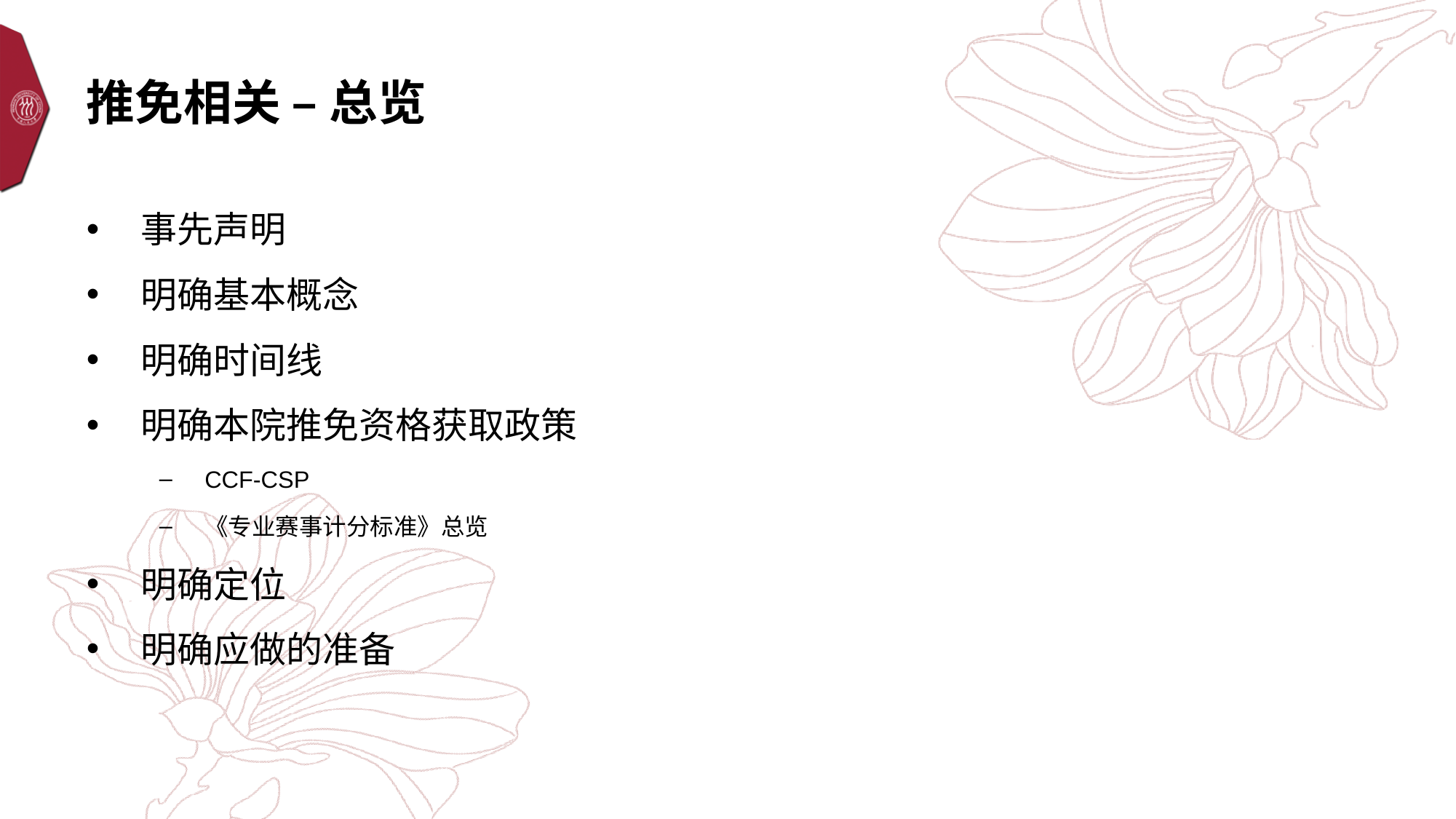

# 推免相关 – 总览
事先声明
明确基本概念
明确时间线
明确本院推免资格获取政策
CCF-CSP
《专业赛事计分标准》总览
明确定位
明确应做的准备